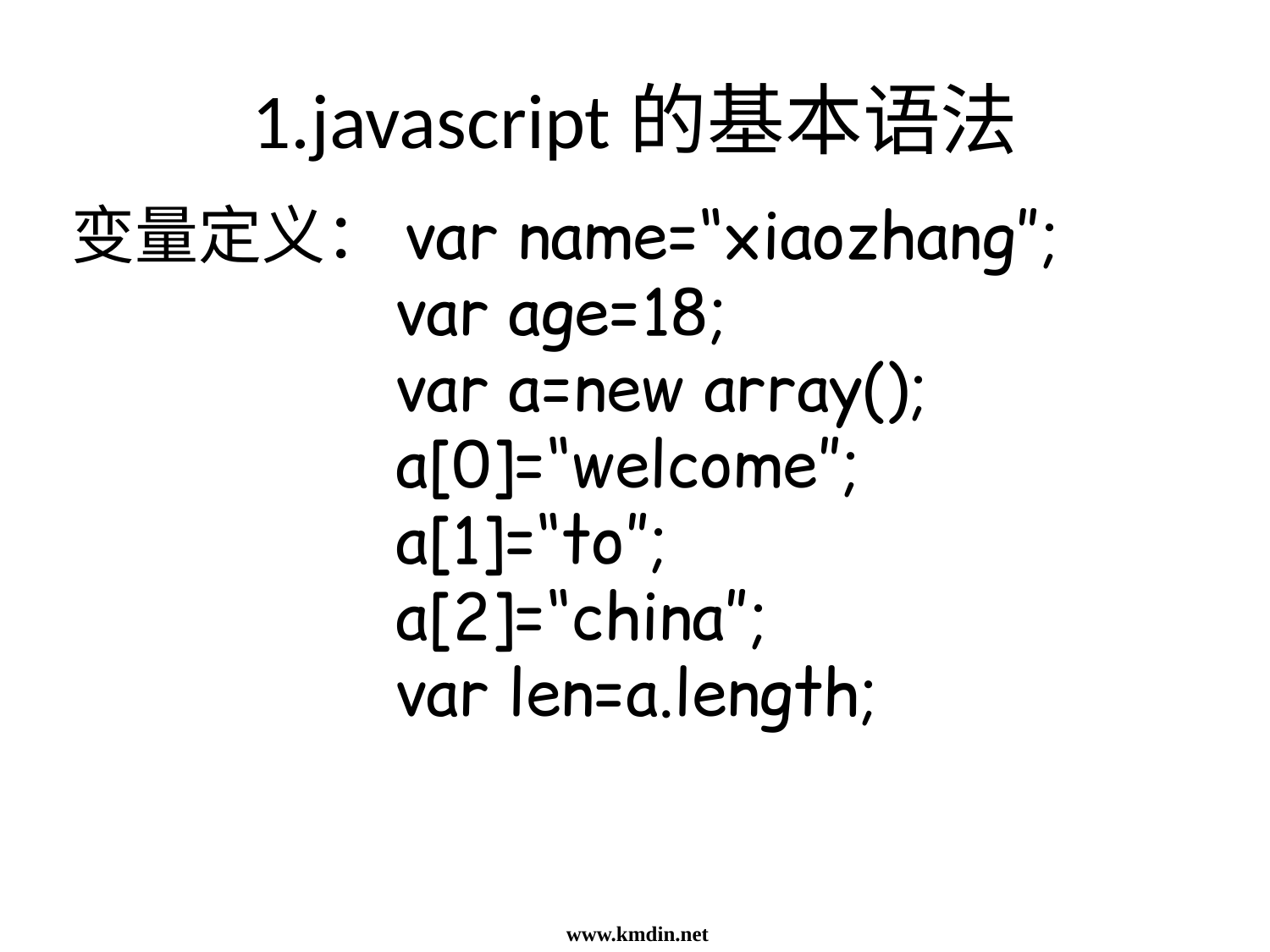

# 1.javascript的基本语法
变量定义：var name=“xiaozhang”;
                 var age=18;
                 var a=new array();
                 a[0]=“welcome”;
                 a[1]=“to”;
                 a[2]=“china”;
                 var len=a.length;